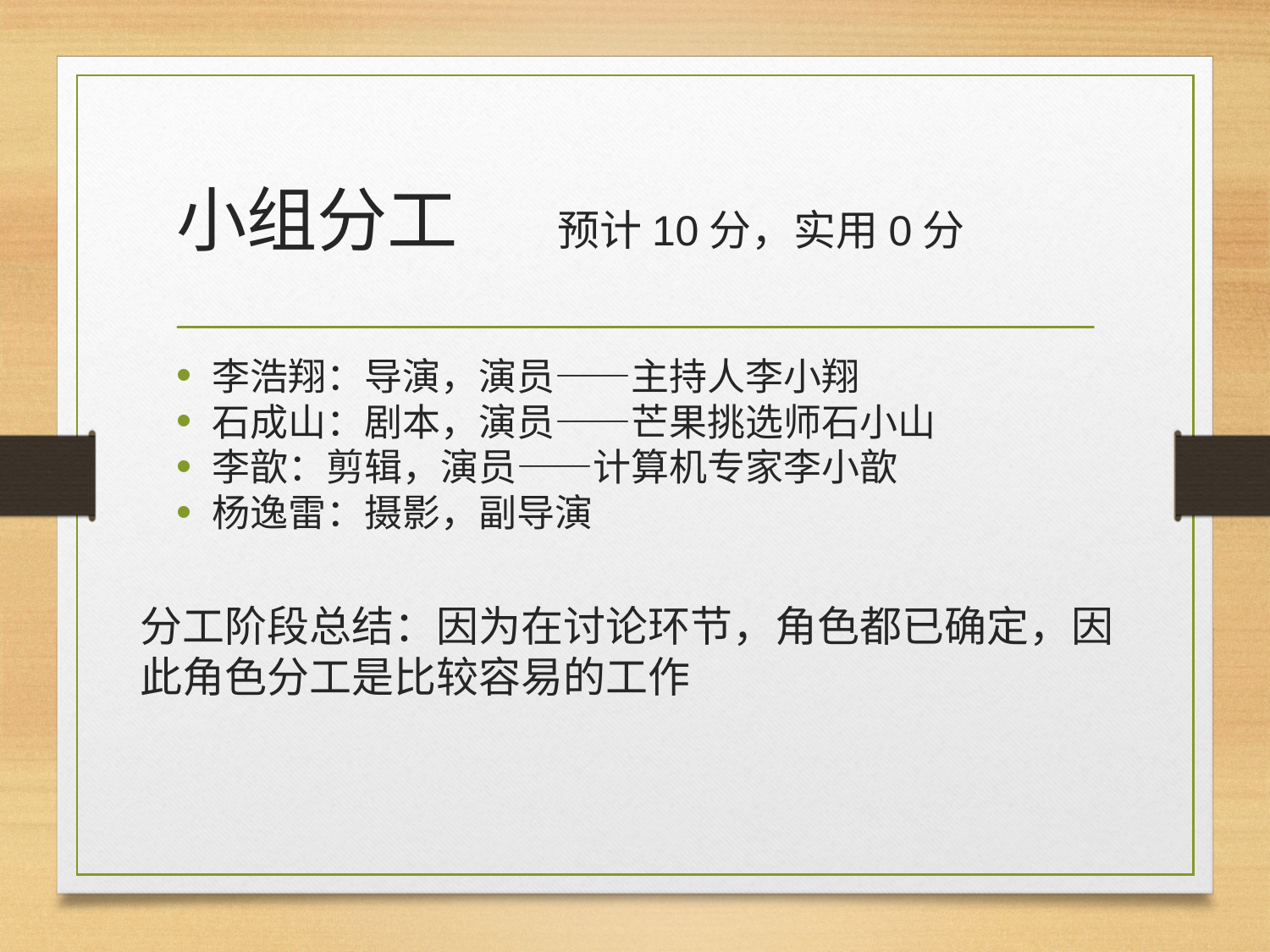

# 小组分工	预计10分，实用0分
李浩翔：导演，演员——主持人李小翔
石成山：剧本，演员——芒果挑选师石小山
李歆：剪辑，演员——计算机专家李小歆
杨逸雷：摄影，副导演
分工阶段总结：因为在讨论环节，角色都已确定，因此角色分工是比较容易的工作